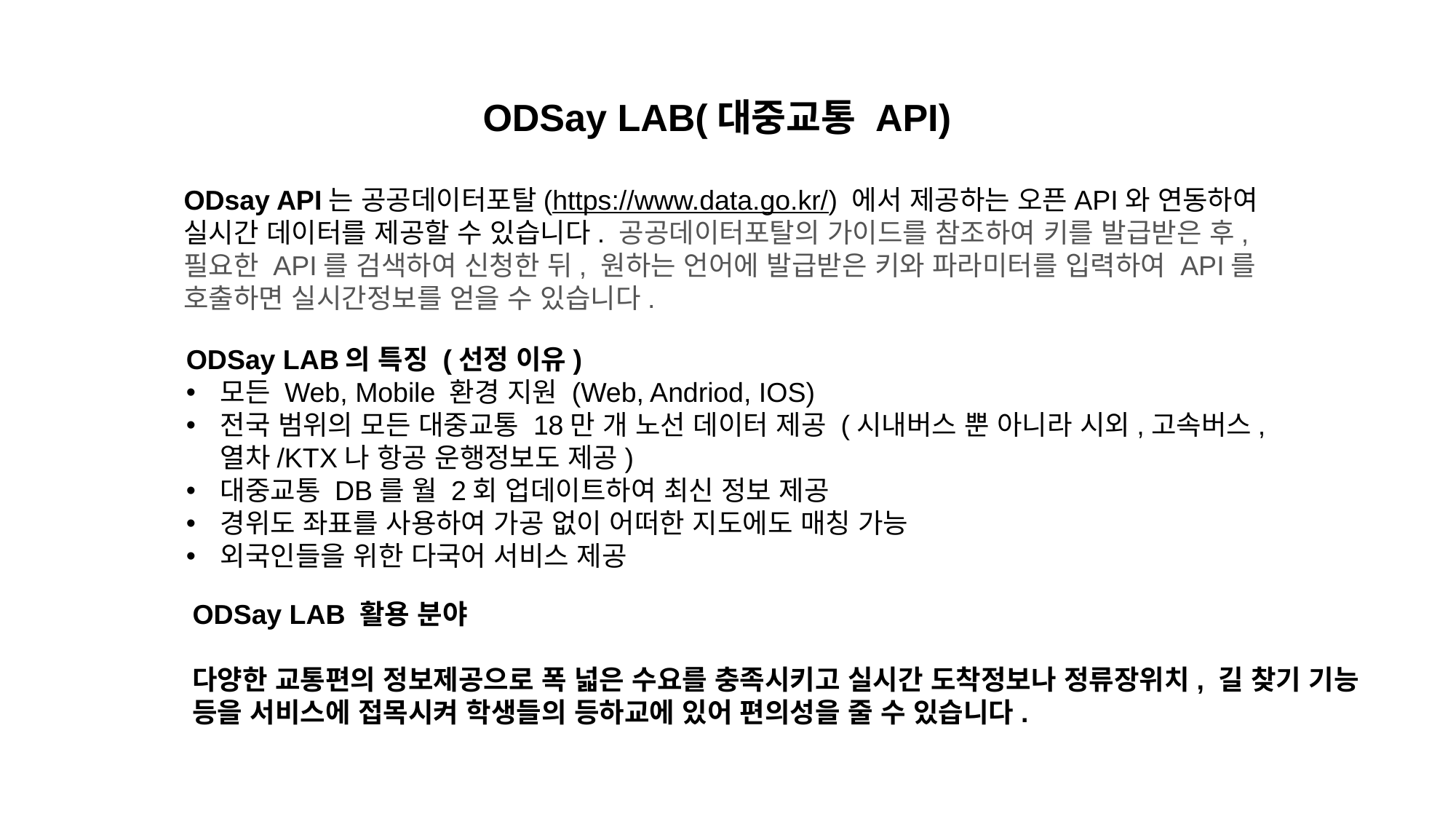

# ODSay LAB(대중교통 API)
ODsay API는 공공데이터포탈(https://www.data.go.kr/) 에서 제공하는 오픈API와 연동하여 실시간 데이터를 제공할 수 있습니다. 공공데이터포탈의 가이드를 참조하여 키를 발급받은 후, 필요한 API를 검색하여 신청한 뒤, 원하는 언어에 발급받은 키와 파라미터를 입력하여 API를 호출하면 실시간정보를 얻을 수 있습니다.
ODSay LAB의 특징 (선정 이유)
모든 Web, Mobile 환경 지원 (Web, Andriod, IOS)
전국 범위의 모든 대중교통 18만 개 노선 데이터 제공 (시내버스 뿐 아니라 시외,고속버스,열차/KTX나 항공 운행정보도 제공)
대중교통 DB를 월 2회 업데이트하여 최신 정보 제공
경위도 좌표를 사용하여 가공 없이 어떠한 지도에도 매칭 가능
외국인들을 위한 다국어 서비스 제공
ODSay LAB 활용 분야

다양한 교통편의 정보제공으로 폭 넓은 수요를 충족시키고 실시간 도착정보나 정류장위치, 길 찾기 기능 등을 서비스에 접목시켜 학생들의 등하교에 있어 편의성을 줄 수 있습니다.